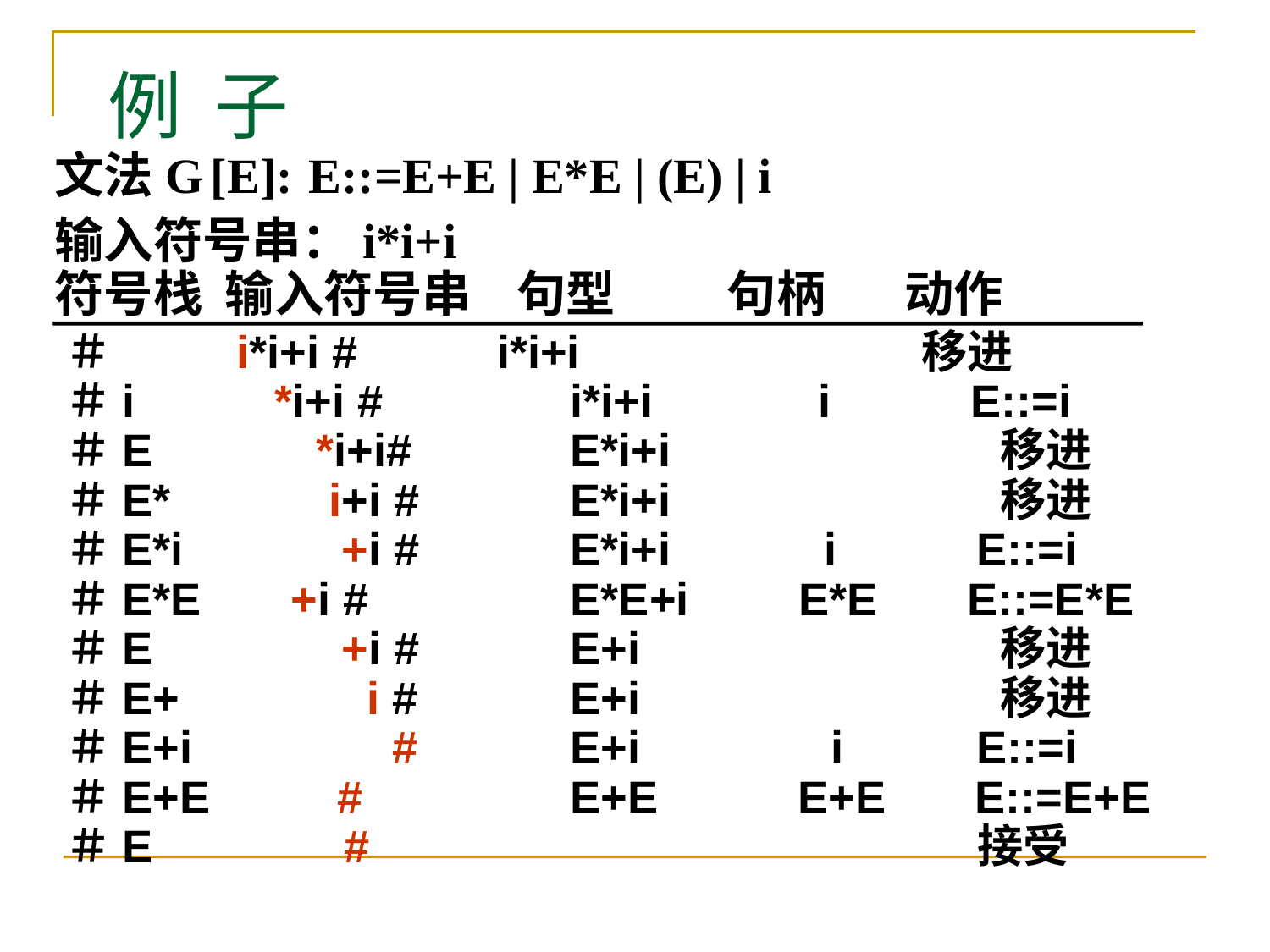

# 例  子
文法G [E]:	E::=E+E | E*E | (E) | i
输入符号串：i*i+i
符号栈  输入符号串    句型          句柄       动作
＃           i*i+i #           i*i+i                          移进
＃i           *i+i # 	      i*i+i             i           E::=i
＃E	      *i+i#	      E*i+i	                   移进
＃E*	       i+i # 	      E*i+i		         移进
＃E*i	        +i # 	      E*i+i	      i	        E::=i
＃E*E       +i # 	      E*E+i   	    E*E       E::=E*E
＃E	        +i # 	      E+i	                   移进
＃E+	          i # 	      E+i	                   移进
＃E+i	            # 	      E+i               i	        E::=i
＃E+E          # 	      E+E           E+E       E::=E+E
＃E               #                                               接受

15